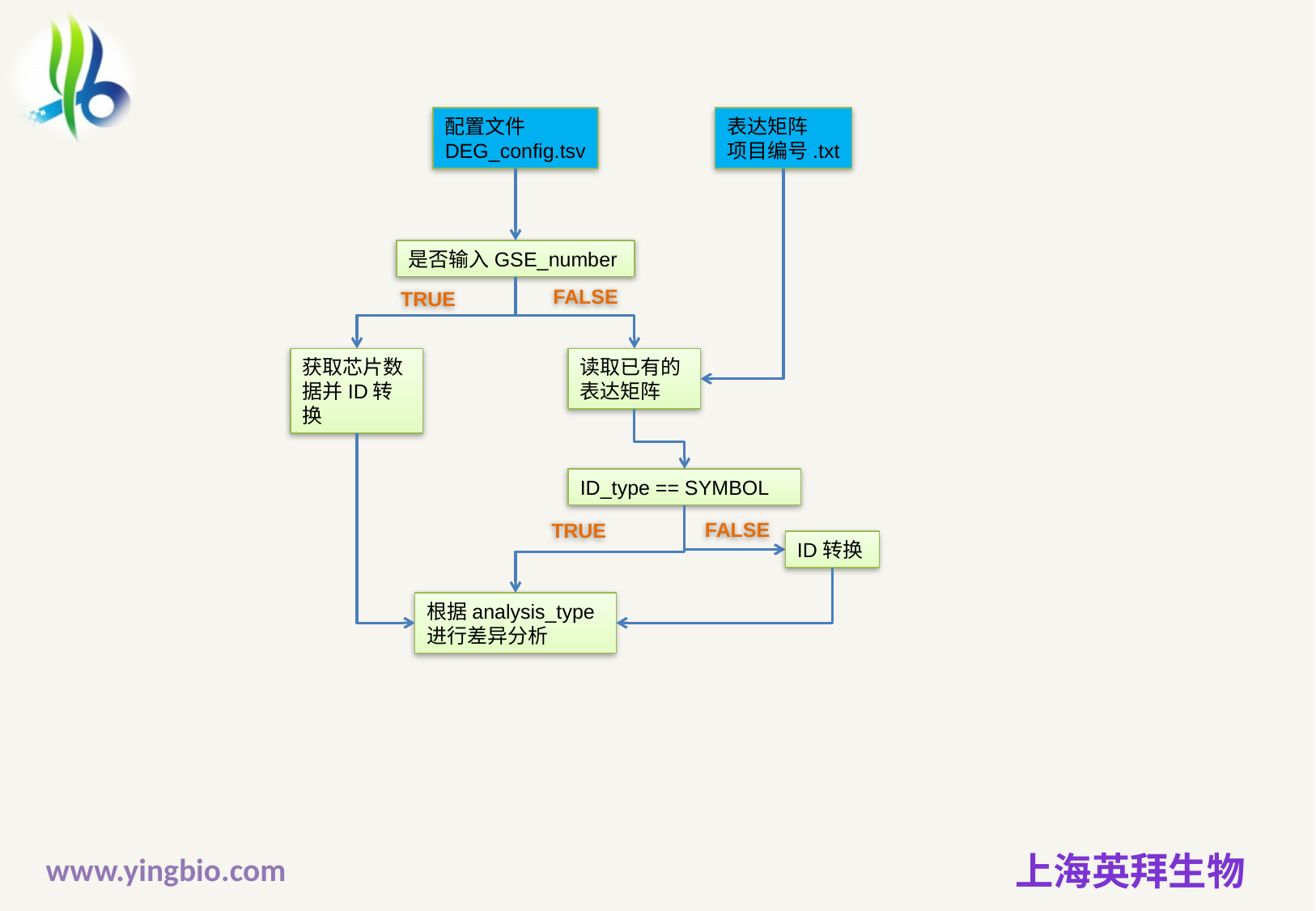

表达矩阵
项目编号.txt
配置文件
DEG_config.tsv
是否输入GSE_number
FALSE
TRUE
获取芯片数据并ID转换
读取已有的表达矩阵
ID_type == SYMBOL
FALSE
TRUE
ID转换
根据analysis_type
进行差异分析